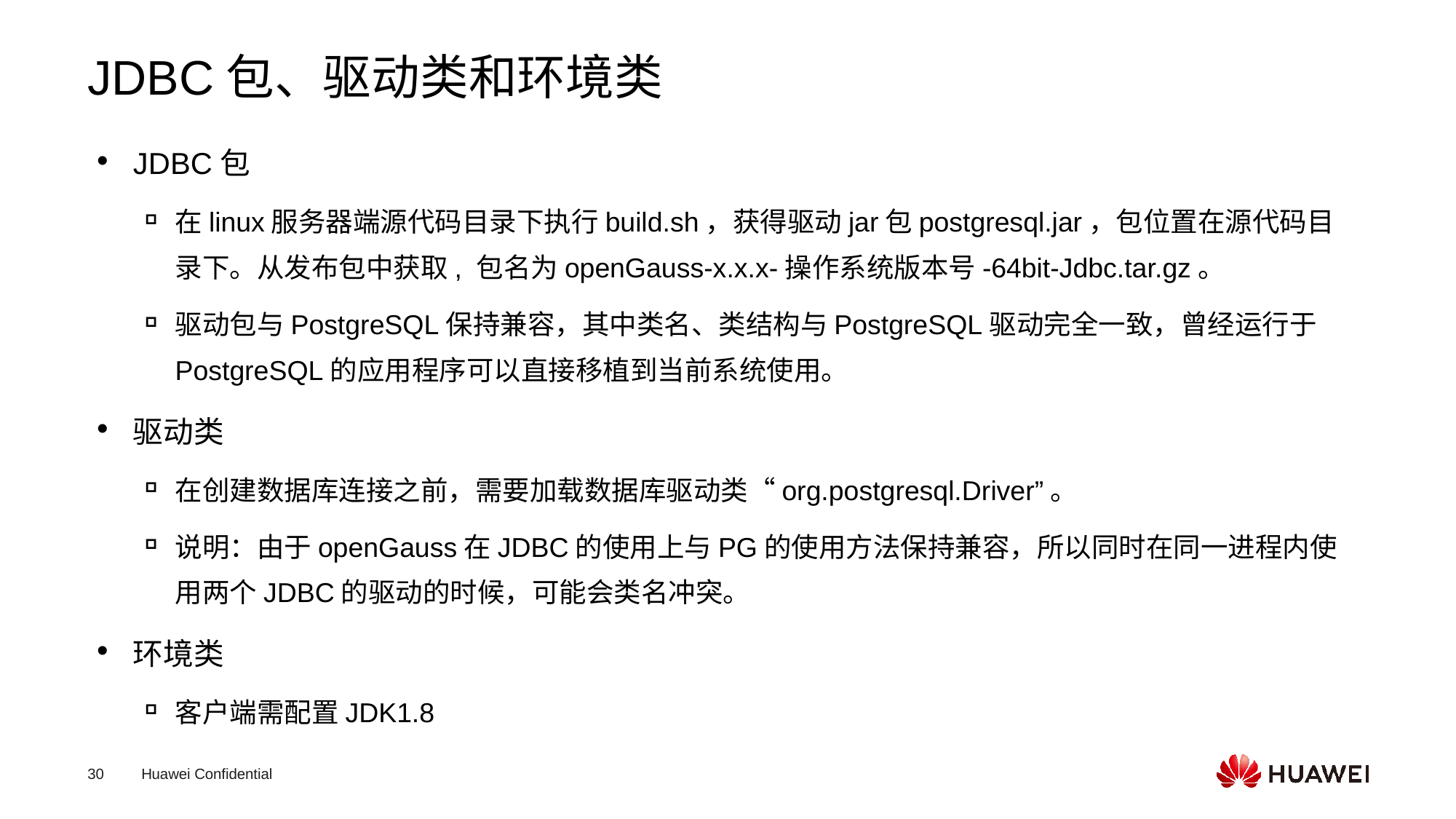

# JDBC包、驱动类和环境类
JDBC包
在linux服务器端源代码目录下执行build.sh，获得驱动jar包postgresql.jar，包位置在源代码目录下。从发布包中获取, 包名为openGauss-x.x.x-操作系统版本号-64bit-Jdbc.tar.gz。
驱动包与PostgreSQL保持兼容，其中类名、类结构与PostgreSQL驱动完全一致，曾经运行于PostgreSQL的应用程序可以直接移植到当前系统使用。
驱动类
在创建数据库连接之前，需要加载数据库驱动类“org.postgresql.Driver”。
说明：由于openGauss在JDBC的使用上与PG的使用方法保持兼容，所以同时在同一进程内使用两个JDBC的驱动的时候，可能会类名冲突。
环境类
客户端需配置JDK1.8